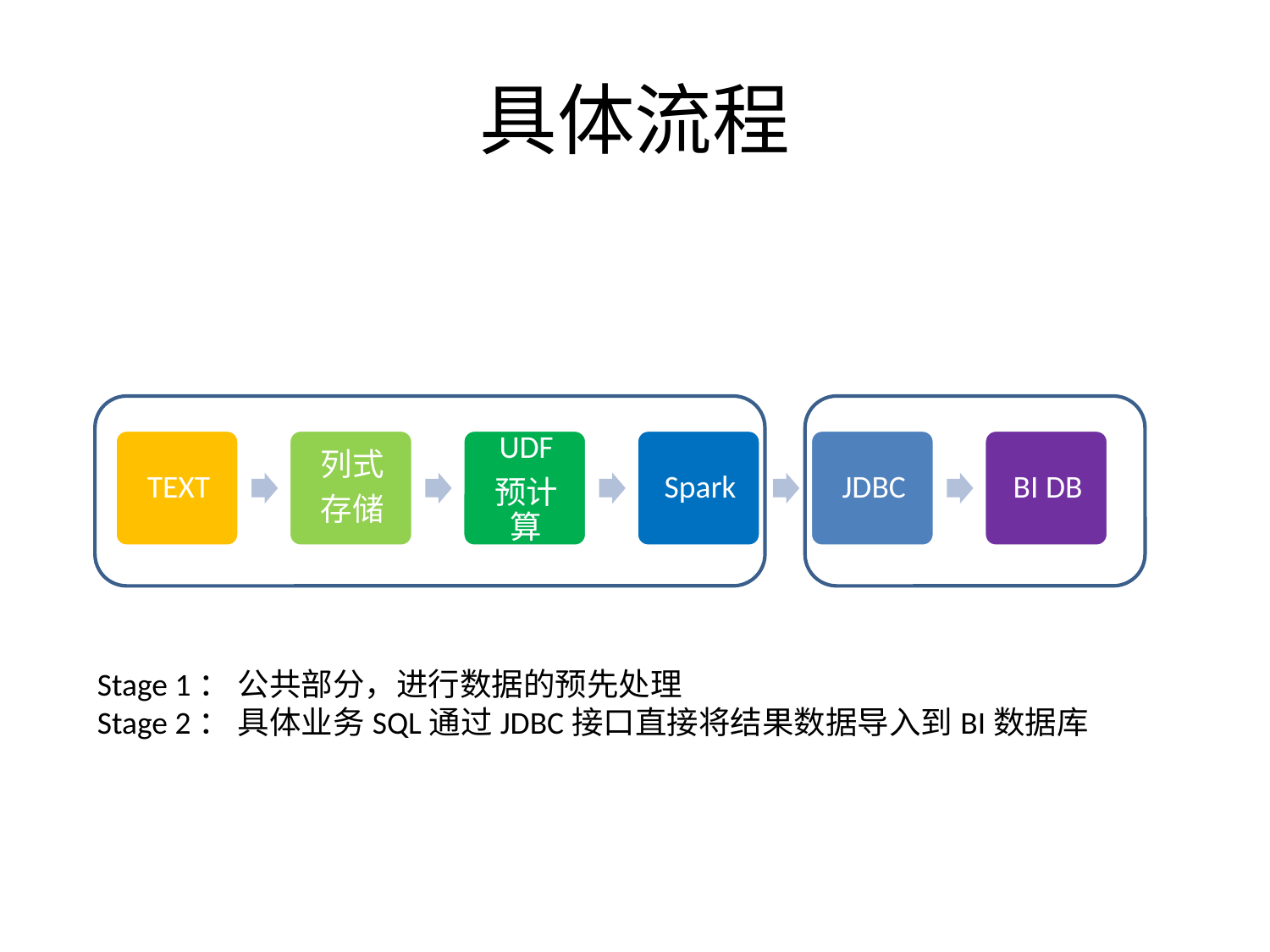

# 具体流程
TEXT

列式
存储

UDF
预计算

Spark

JDBC

BI DB

Stage 1： 公共部分，进行数据的预先处理
Stage 2： 具体业务SQL通过JDBC接口直接将结果数据导入到BI数据库